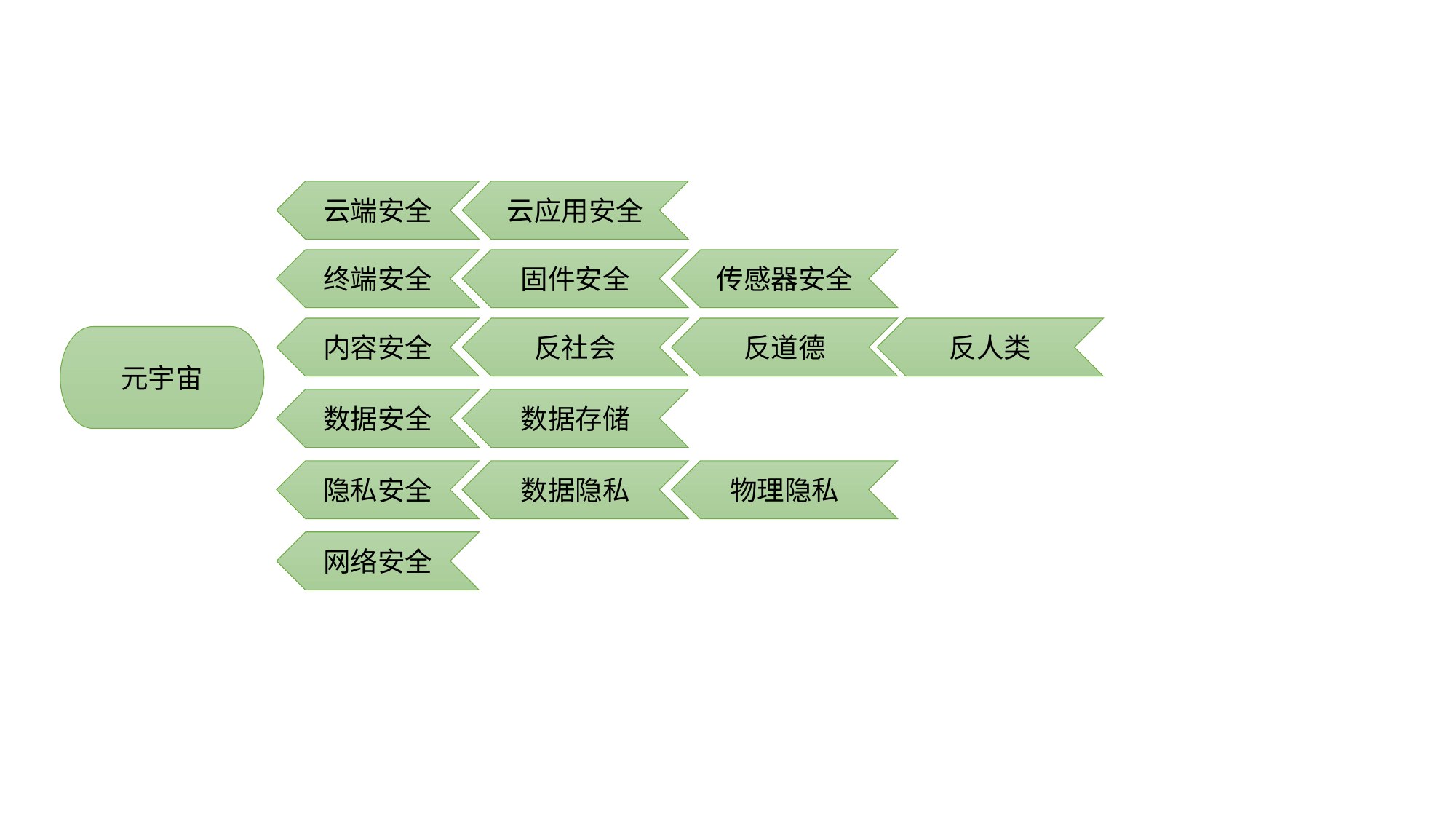

云端安全
云应用安全
终端安全
固件安全
传感器安全
内容安全
反社会
反道德
反人类
元宇宙
数据安全
数据存储
隐私安全
数据隐私
物理隐私
网络安全